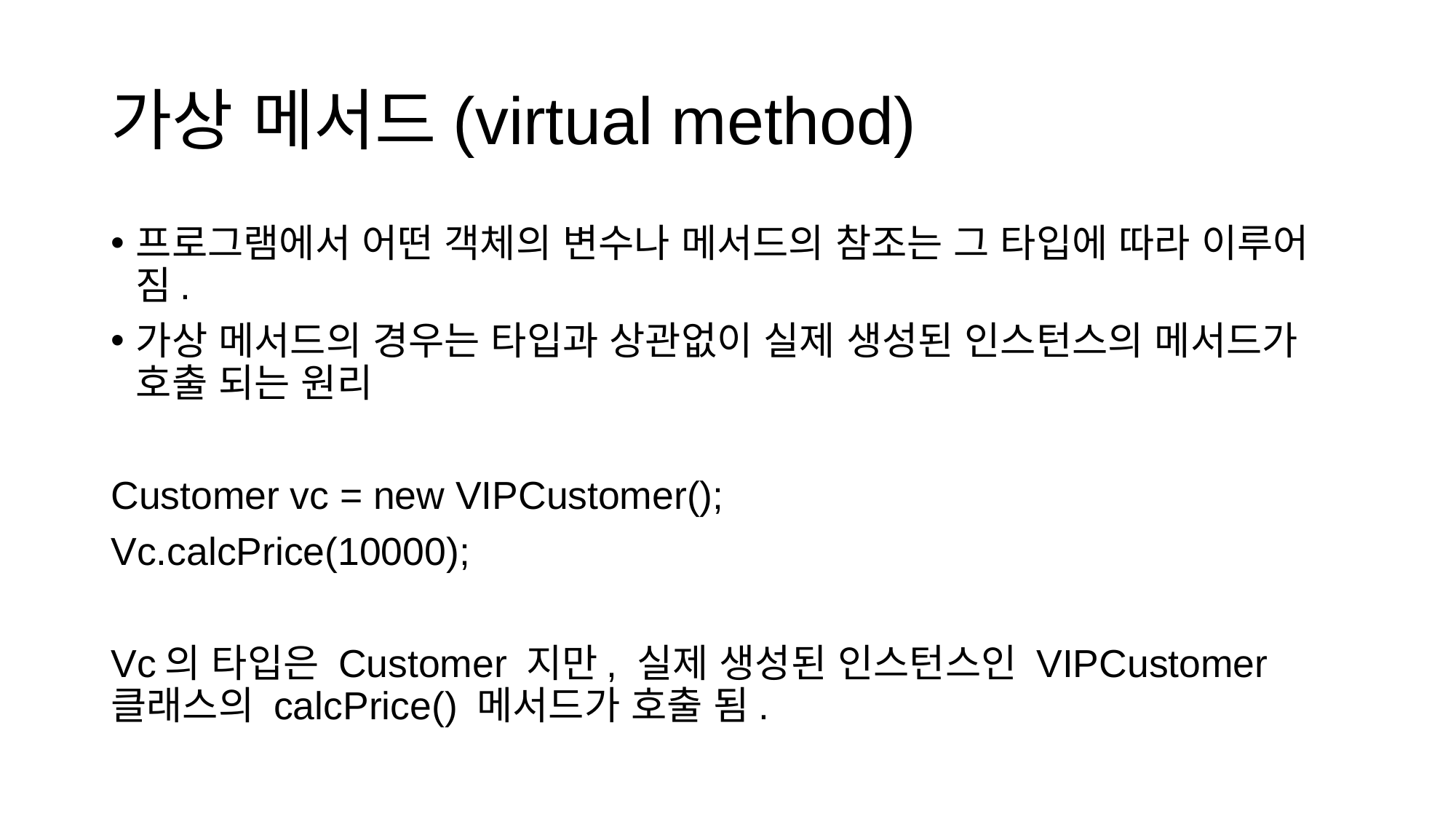

# 가상 메서드(virtual method)
프로그램에서 어떤 객체의 변수나 메서드의 참조는 그 타입에 따라 이루어 짐.
가상 메서드의 경우는 타입과 상관없이 실제 생성된 인스턴스의 메서드가 호출 되는 원리

Customer vc = new VIPCustomer();
Vc.calcPrice(10000);

Vc의 타입은 Customer 지만, 실제 생성된 인스턴스인 VIPCustomer 클래스의 calcPrice() 메서드가 호출 됨.